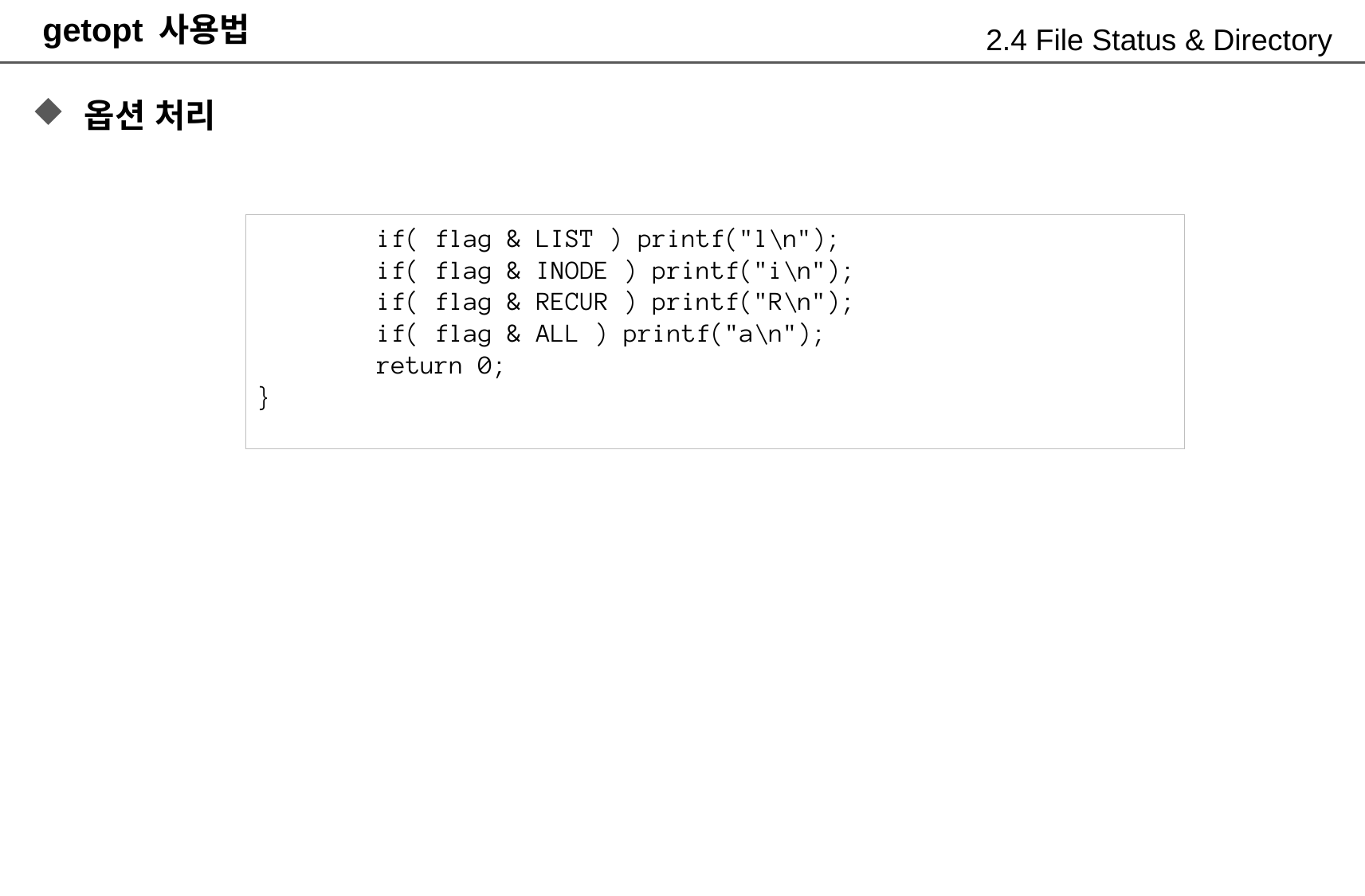

# getopt 사용법
2.4 File Status & Directory
 옵션 처리

	if( flag & LIST ) printf("l\n");
	if( flag & INODE ) printf("i\n");
	if( flag & RECUR ) printf("R\n");
	if( flag & ALL ) printf("a\n");
	return 0;
}